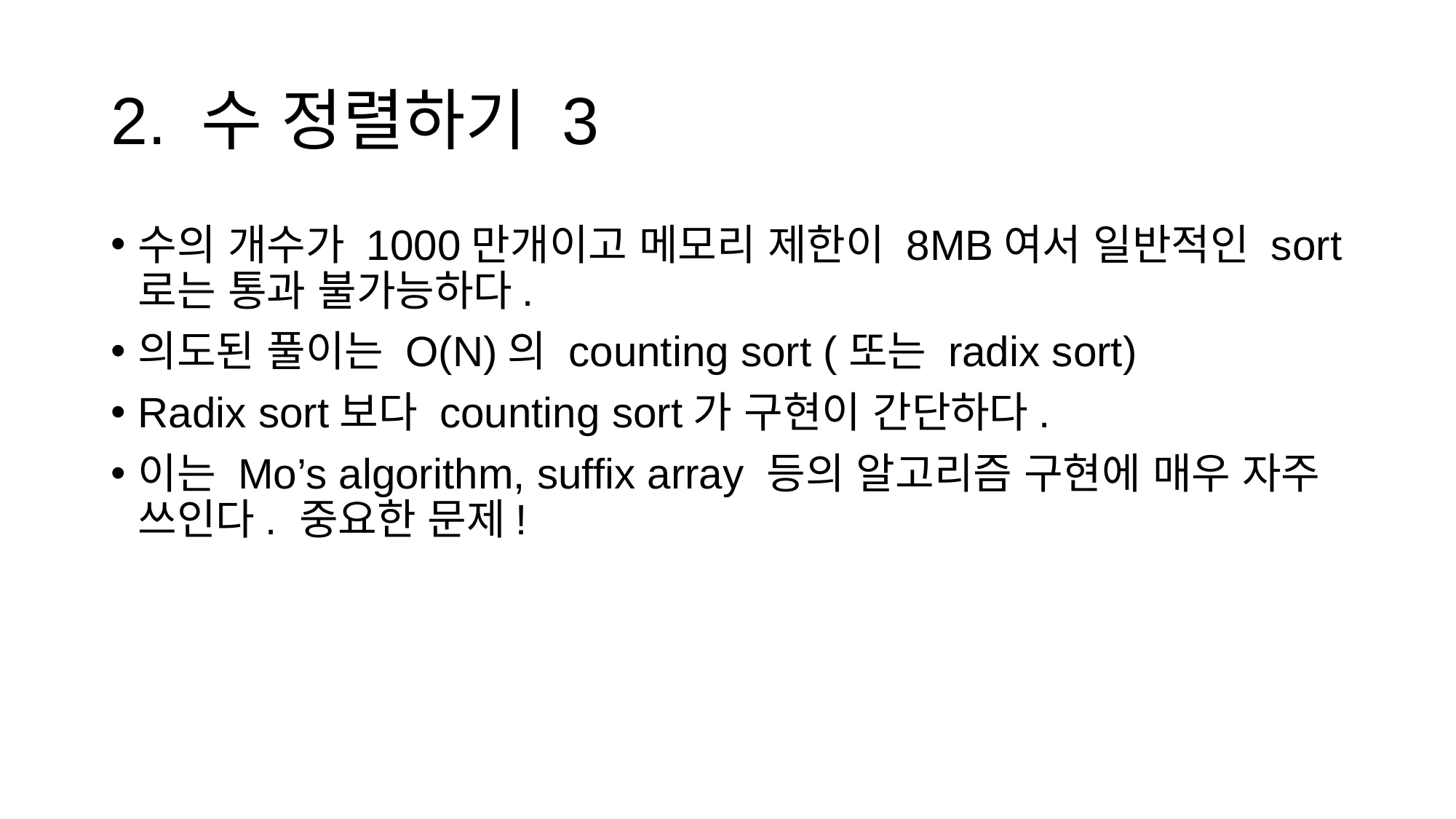

# 2. 수 정렬하기 3
수의 개수가 1000만개이고 메모리 제한이 8MB여서 일반적인 sort로는 통과 불가능하다.
의도된 풀이는 O(N)의 counting sort (또는 radix sort)
Radix sort보다 counting sort가 구현이 간단하다.
이는 Mo’s algorithm, suffix array 등의 알고리즘 구현에 매우 자주 쓰인다. 중요한 문제!